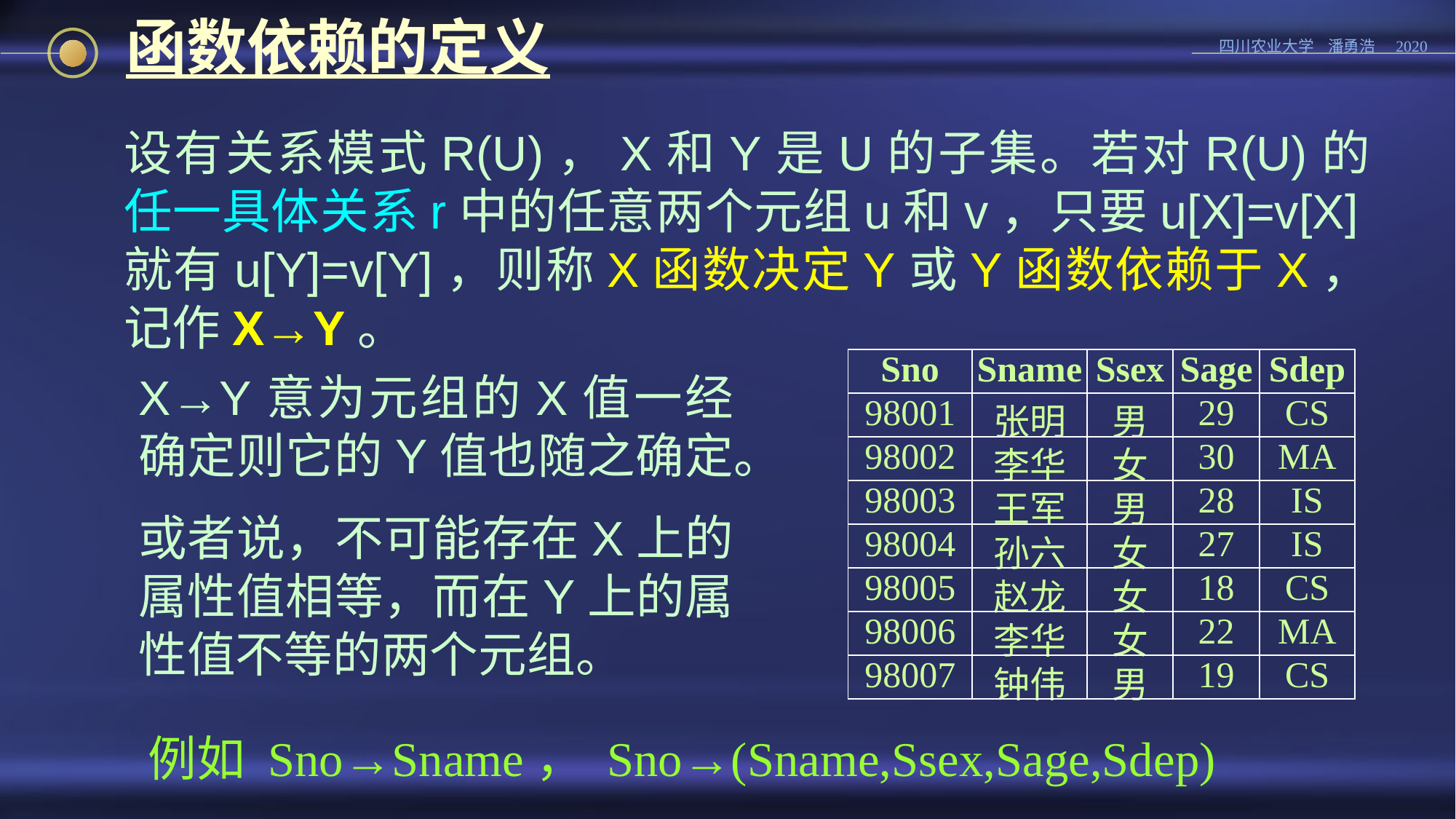

函数依赖的定义
设有关系模式R(U)，X和Y是U的子集。若对R(U)的任一具体关系r中的任意两个元组u和v，只要u[X]=v[X]就有u[Y]=v[Y]，则称X函数决定Y或Y函数依赖于X，记作X→Y。
| Sno | Sname | Ssex | Sage | Sdep |
| --- | --- | --- | --- | --- |
| 98001 | 张明 | 男 | 29 | CS |
| 98002 | 李华 | 女 | 30 | MA |
| 98003 | 王军 | 男 | 28 | IS |
| 98004 | 孙六 | 女 | 27 | IS |
| 98005 | 赵龙 | 女 | 18 | CS |
| 98006 | 李华 | 女 | 22 | MA |
| 98007 | 钟伟 | 男 | 19 | CS |
X→Y意为元组的X值一经确定则它的Y值也随之确定。
或者说，不可能存在X上的属性值相等，而在Y上的属性值不等的两个元组。
例如 Sno→Sname， Sno→(Sname,Ssex,Sage,Sdep)